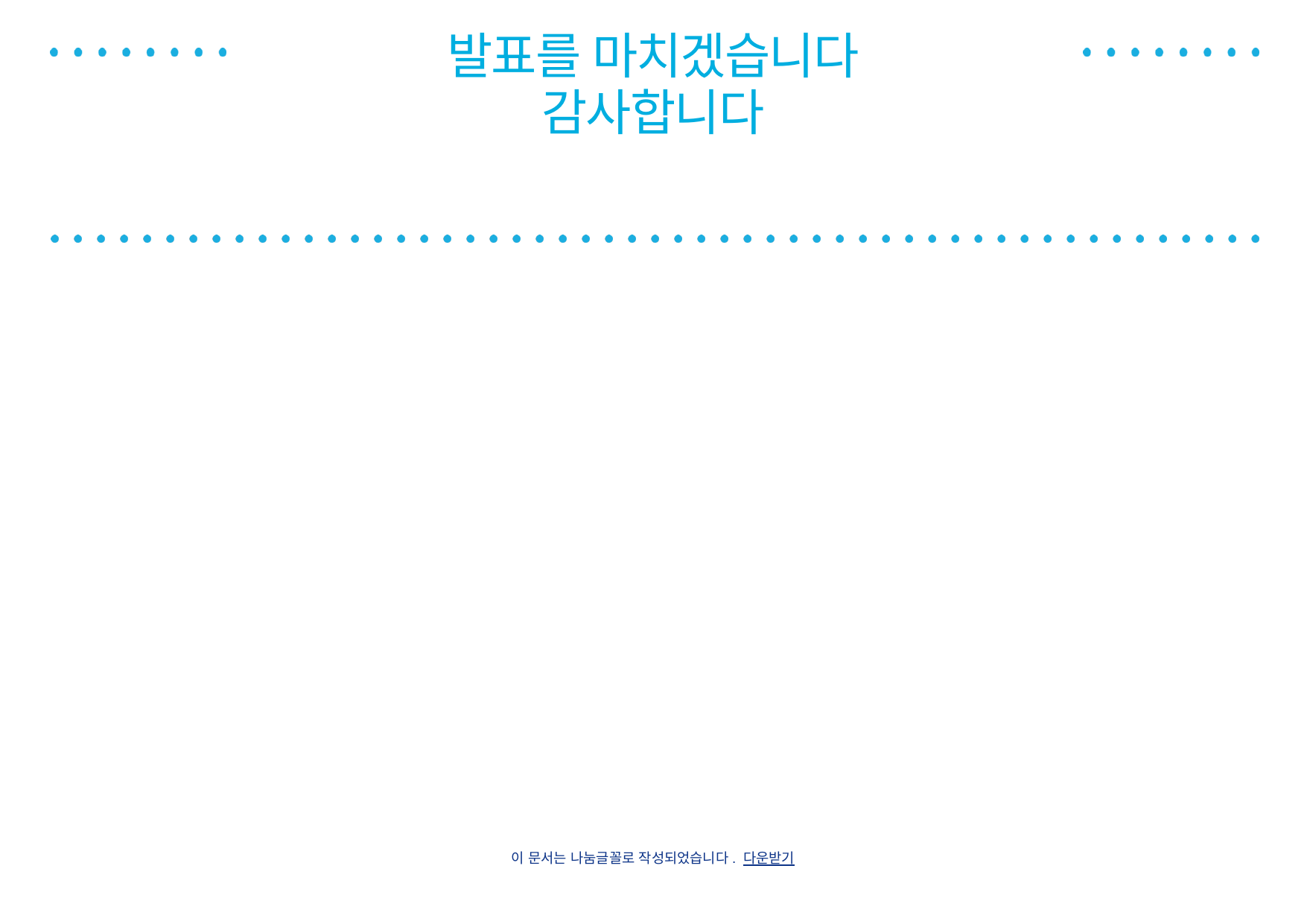

발표를 마치겠습니다
감사합니다
이 문서는 나눔글꼴로 작성되었습니다. 다운받기